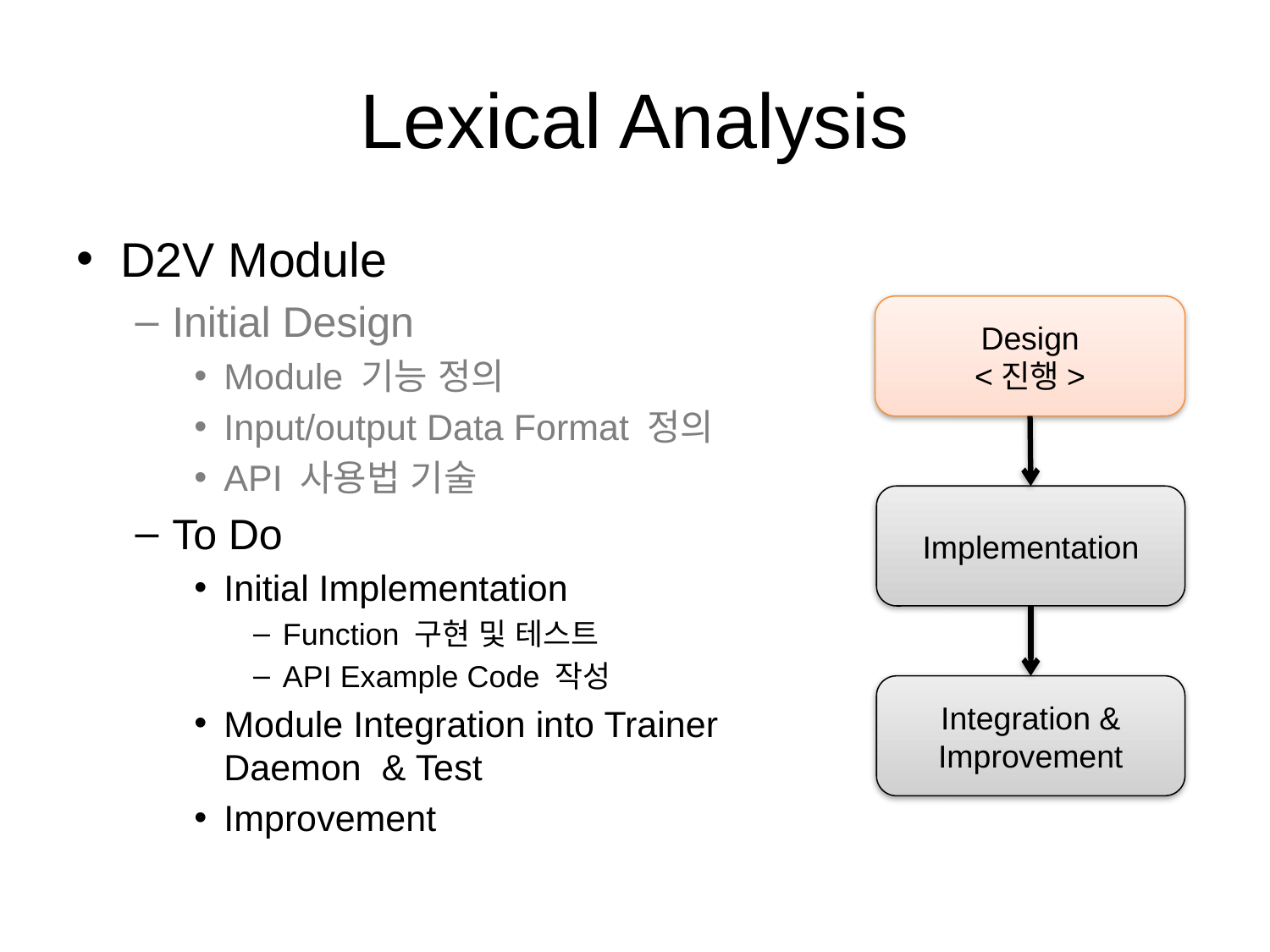

# Lexical Analysis
D2V Module
Initial Design
Module 기능 정의
Input/output Data Format 정의
API 사용법 기술
To Do
Initial Implementation
Function 구현 및 테스트
API Example Code 작성
Module Integration into Trainer Daemon  & Test
Improvement

Design
<진행>
Implementation
Integration & Improvement